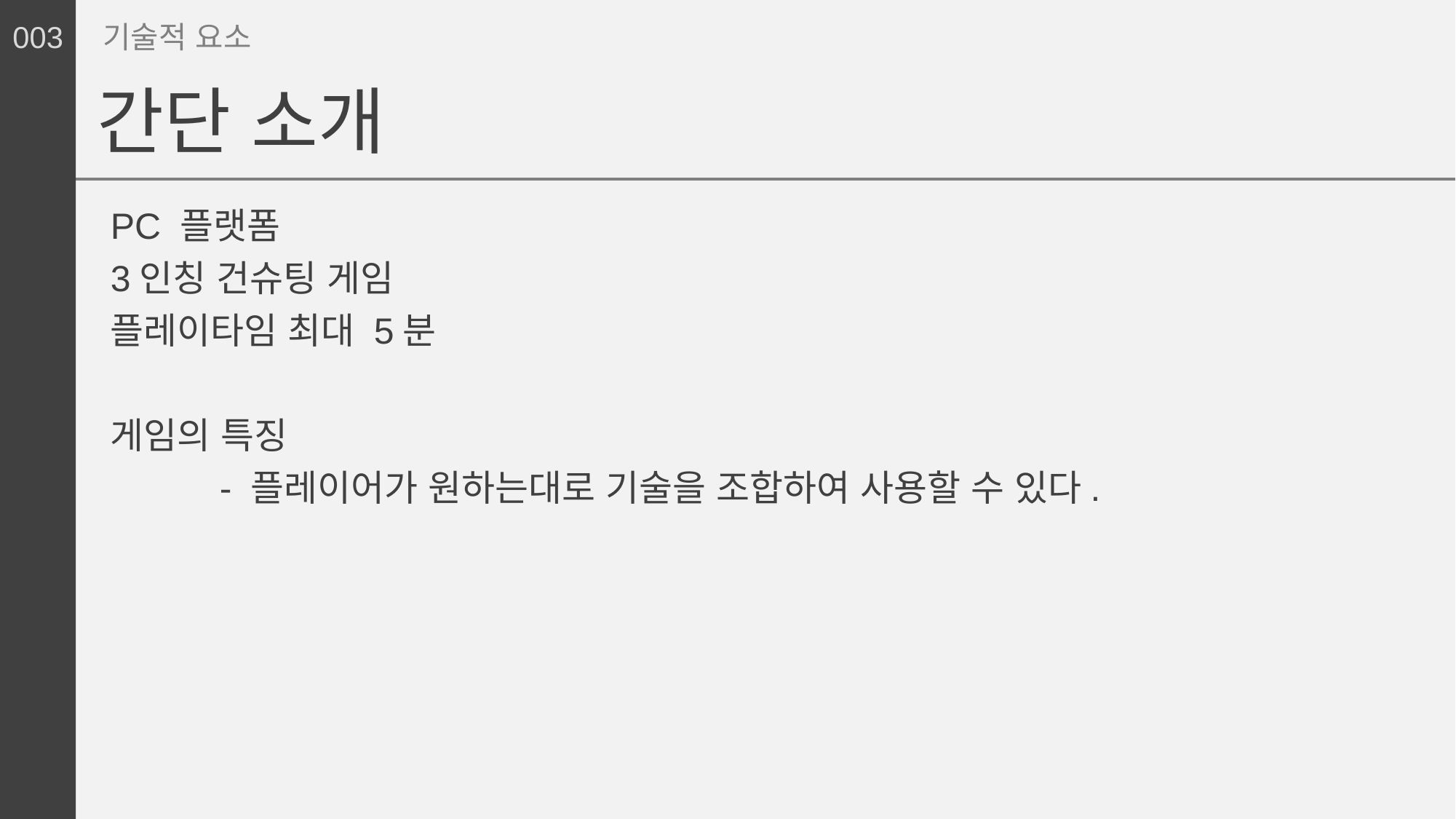

003
기술적 요소
간단 소개
PC 플랫폼
3인칭 건슈팅 게임
플레이타임 최대 5분

게임의 특징
	- 플레이어가 원하는대로 기술을 조합하여 사용할 수 있다.